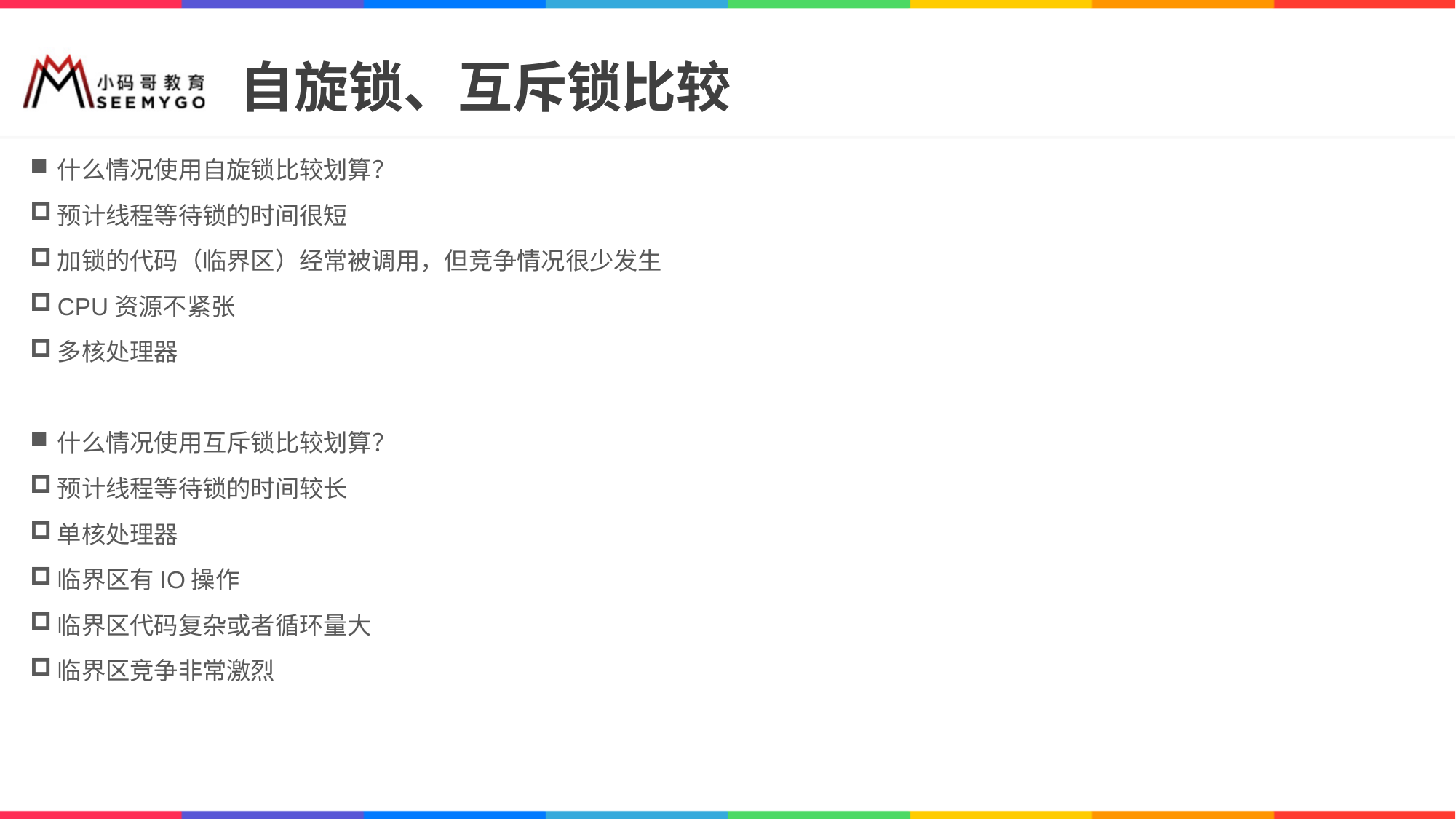

# 自旋锁、互斥锁比较
什么情况使用自旋锁比较划算？
预计线程等待锁的时间很短
加锁的代码（临界区）经常被调用，但竞争情况很少发生
CPU资源不紧张
多核处理器

什么情况使用互斥锁比较划算？
预计线程等待锁的时间较长
单核处理器
临界区有IO操作
临界区代码复杂或者循环量大
临界区竞争非常激烈